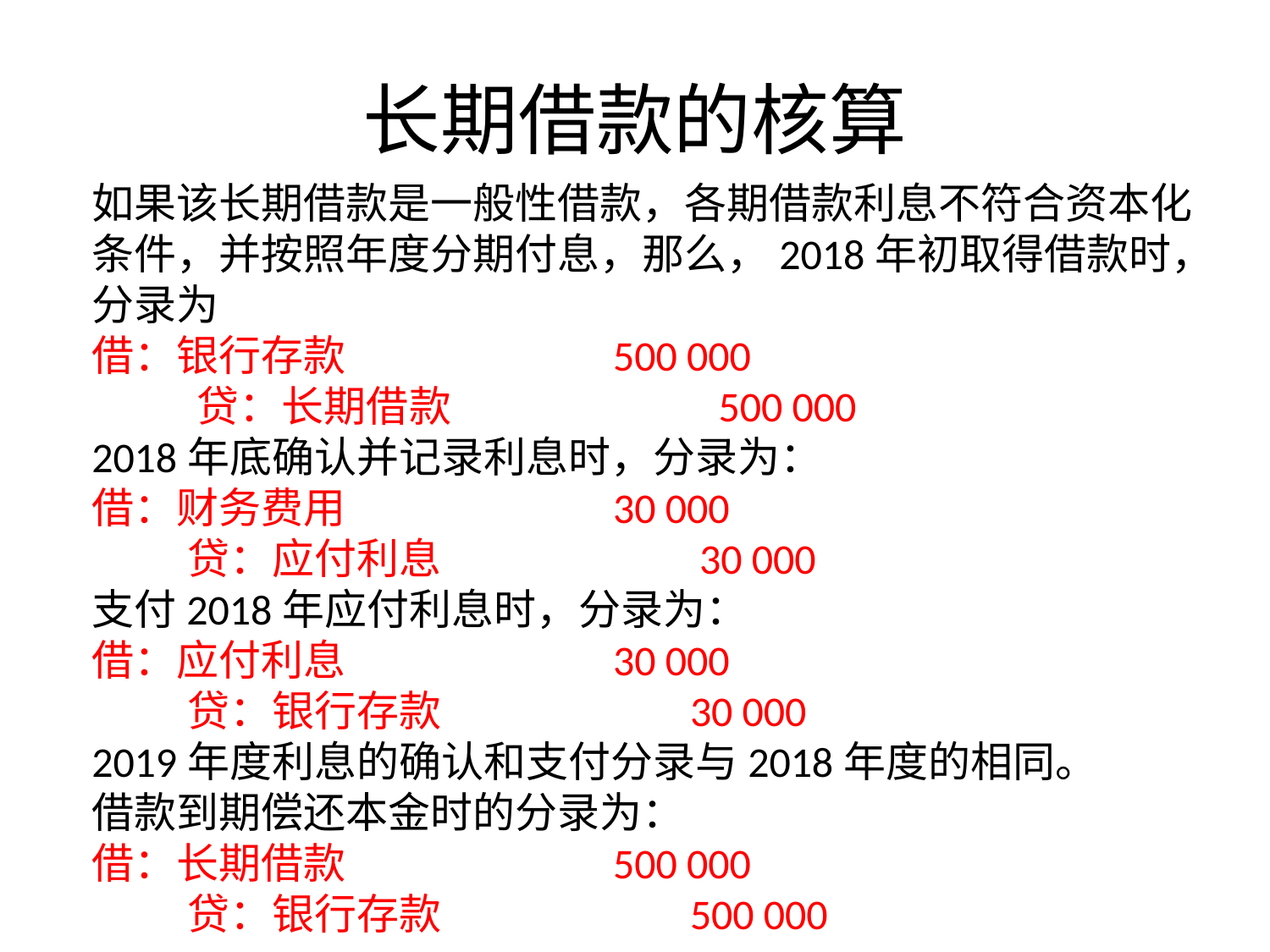

# 长期借款的核算
如果该长期借款是一般性借款，各期借款利息不符合资本化条件，并按照年度分期付息，那么，2018年初取得借款时，分录为
借：银行存款                           500 000
          贷：长期借款                           500 000
2018年底确认并记录利息时，分录为：
借：财务费用                           30 000
         贷：应付利息                          30 000
支付2018年应付利息时，分录为：
借：应付利息                           30 000
         贷：银行存款                         30 000
2019年度利息的确认和支付分录与2018年度的相同。
借款到期偿还本金时的分录为：
借：长期借款                           500 000
         贷：银行存款                         500 000